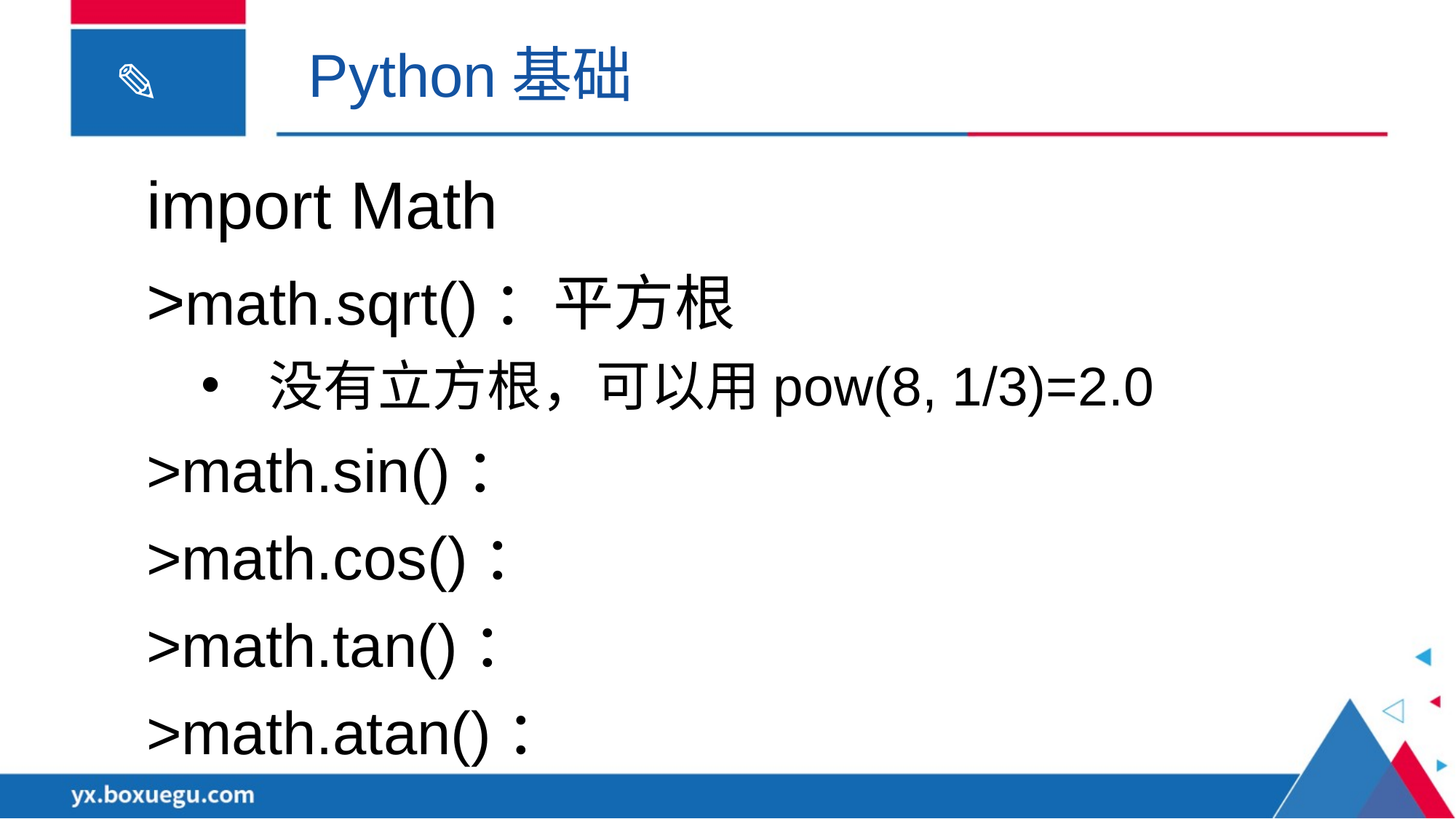

Python基础
import Math
>math.sqrt()：平方根
没有立方根，可以用pow(8, 1/3)=2.0
>math.sin()：
>math.cos()：
>math.tan()：
>math.atan()：